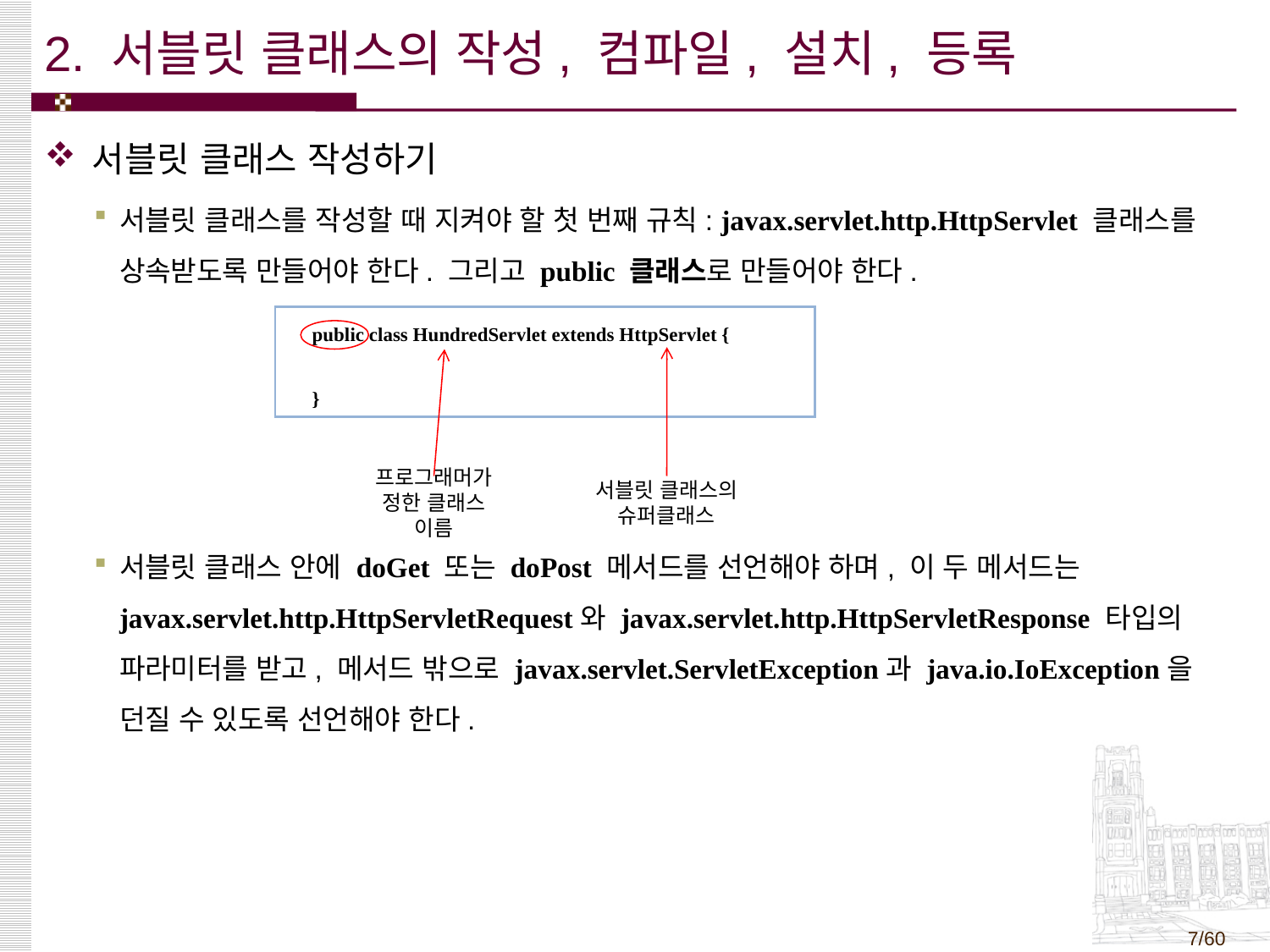

# 2. 서블릿 클래스의 작성, 컴파일, 설치, 등록
서블릿 클래스 작성하기
서블릿 클래스를 작성할 때 지켜야 할 첫 번째 규칙: javax.servlet.http.HttpServlet 클래스를 상속받도록 만들어야 한다. 그리고 public 클래스로 만들어야 한다.

서블릿 클래스 안에 doGet 또는 doPost 메서드를 선언해야 하며, 이 두 메서드는 javax.servlet.http.HttpServletRequest와 javax.servlet.http.HttpServletResponse 타입의 파라미터를 받고, 메서드 밖으로 javax.servlet.ServletException과 java.io.IoException을 던질 수 있도록 선언해야 한다.

| public class HundredServlet extends HttpServlet { } |
| --- |

프로그래머가 정한 클래스 이름
서블릿 클래스의
슈퍼클래스